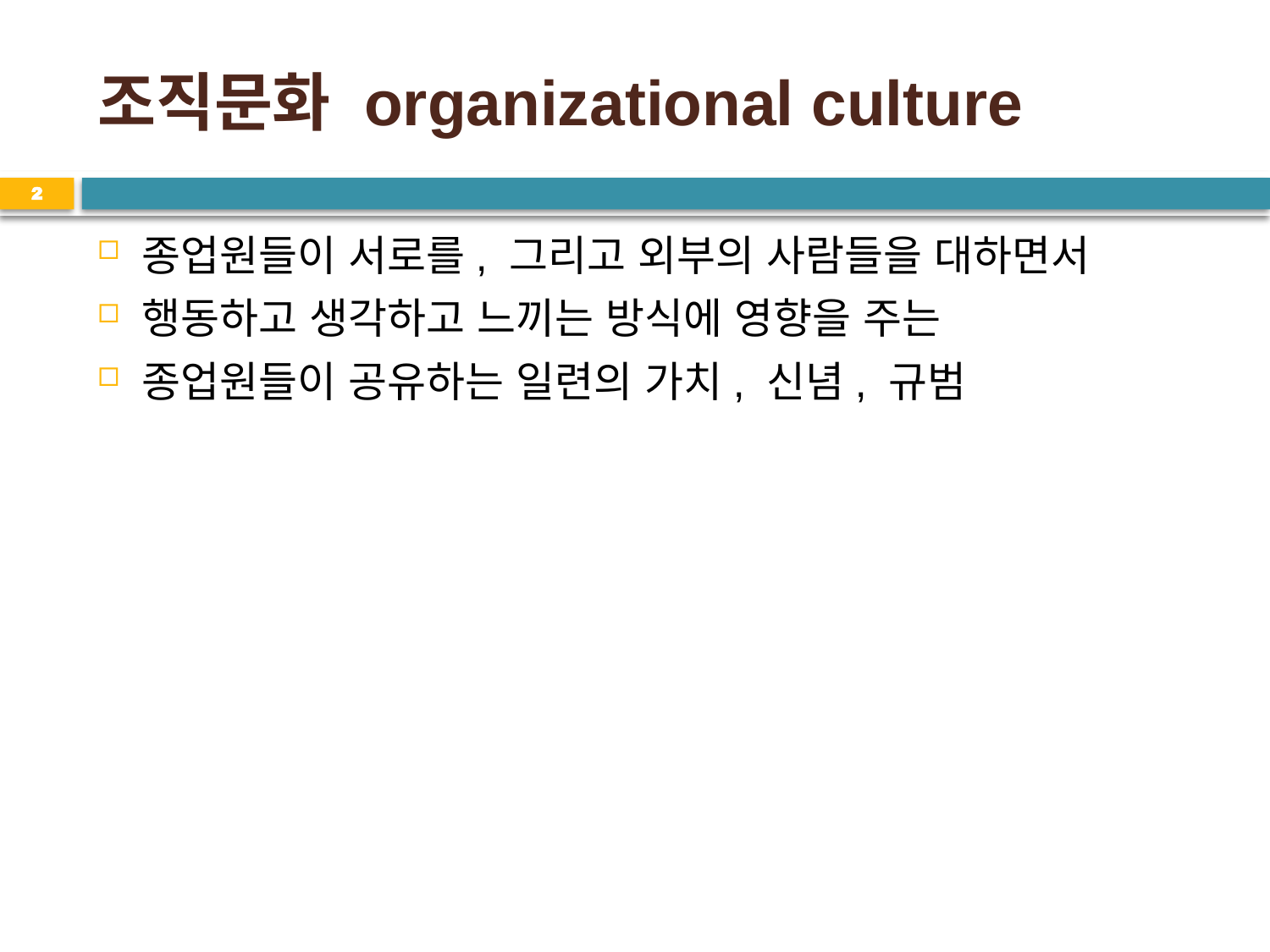

# 조직문화 organizational culture
2
종업원들이 서로를, 그리고 외부의 사람들을 대하면서
행동하고 생각하고 느끼는 방식에 영향을 주는
종업원들이 공유하는 일련의 가치, 신념, 규범